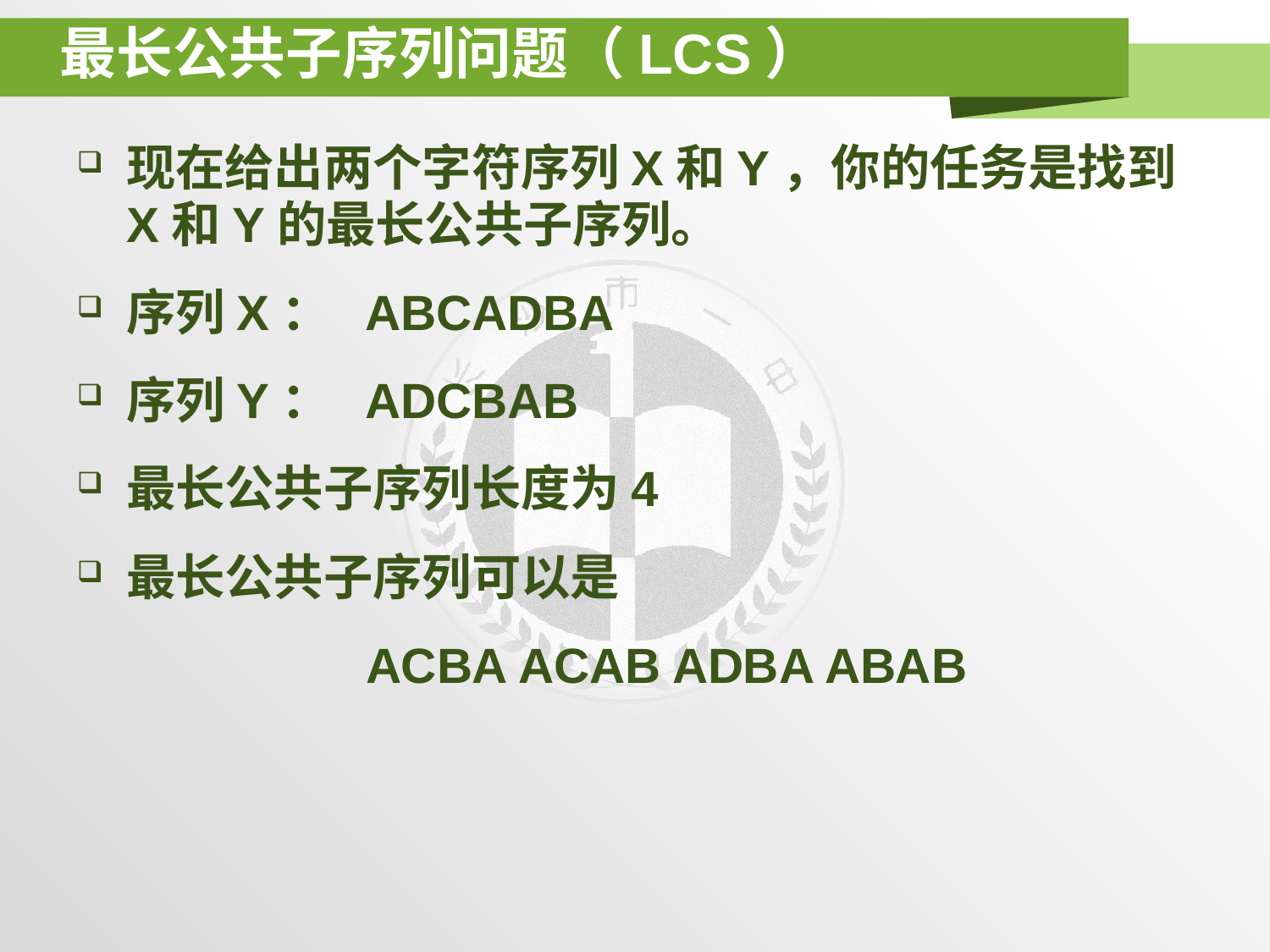

# 最长公共子序列问题（LCS）
现在给出两个字符序列X和Y，你的任务是找到X和Y的最长公共子序列。
序列X：  ABCADBA
序列Y：  ADCBAB
最长公共子序列长度为4
最长公共子序列可以是
                     ACBA ACAB ADBA ABAB